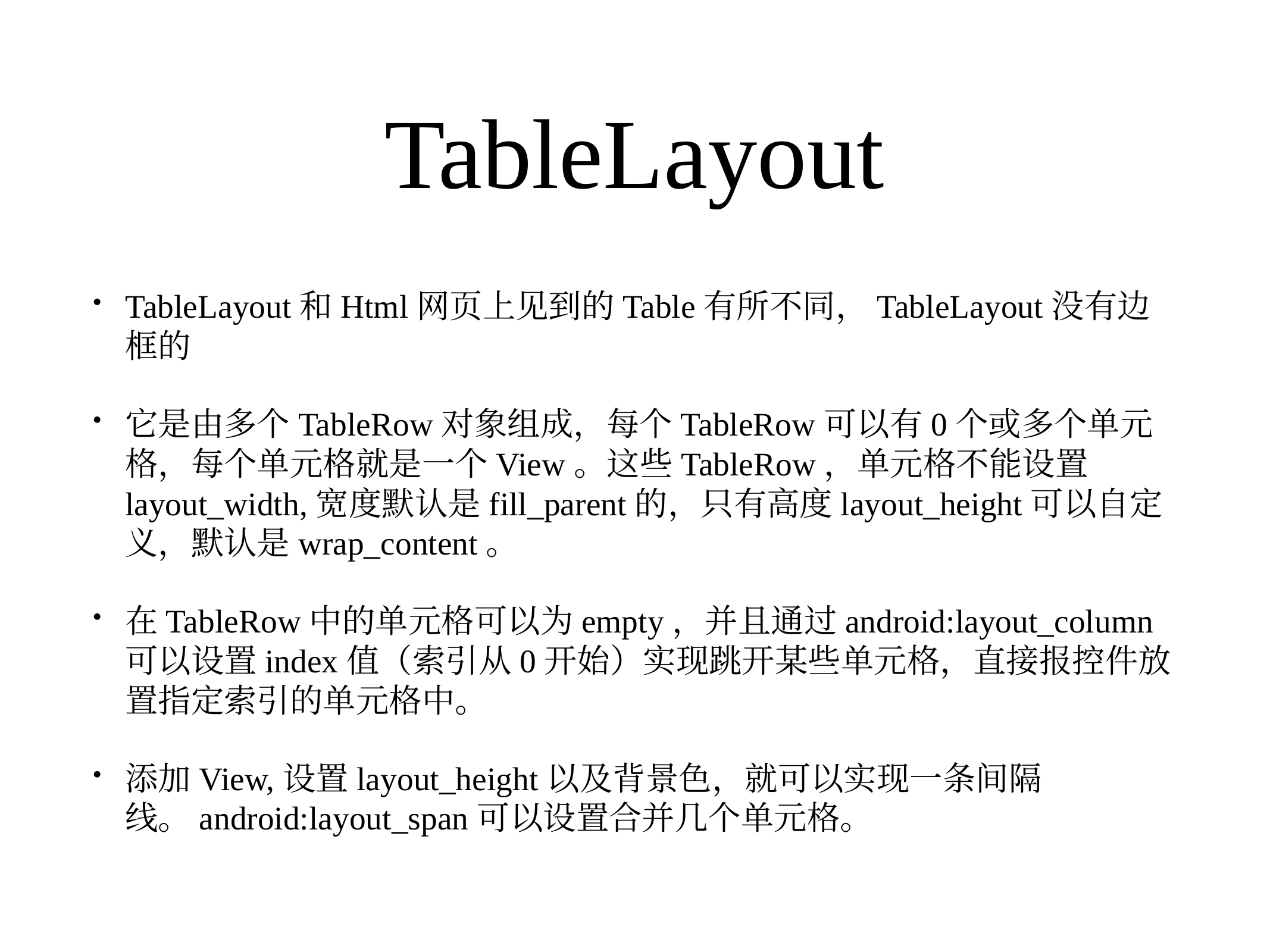

# TableLayout
TableLayout和Html网页上见到的Table有所不同，TableLayout没有边框的
它是由多个TableRow对象组成，每个TableRow可以有0个或多个单元格，每个单元格就是一个View。这些TableRow，单元格不能设置layout_width,宽度默认是fill_parent的，只有高度layout_height可以自定义，默认是wrap_content。
在TableRow中的单元格可以为empty，并且通过android:layout_column可以设置index值（索引从0开始）实现跳开某些单元格，直接报控件放置指定索引的单元格中。
添加View,设置layout_height以及背景色，就可以实现一条间隔线。android:layout_span可以设置合并几个单元格。